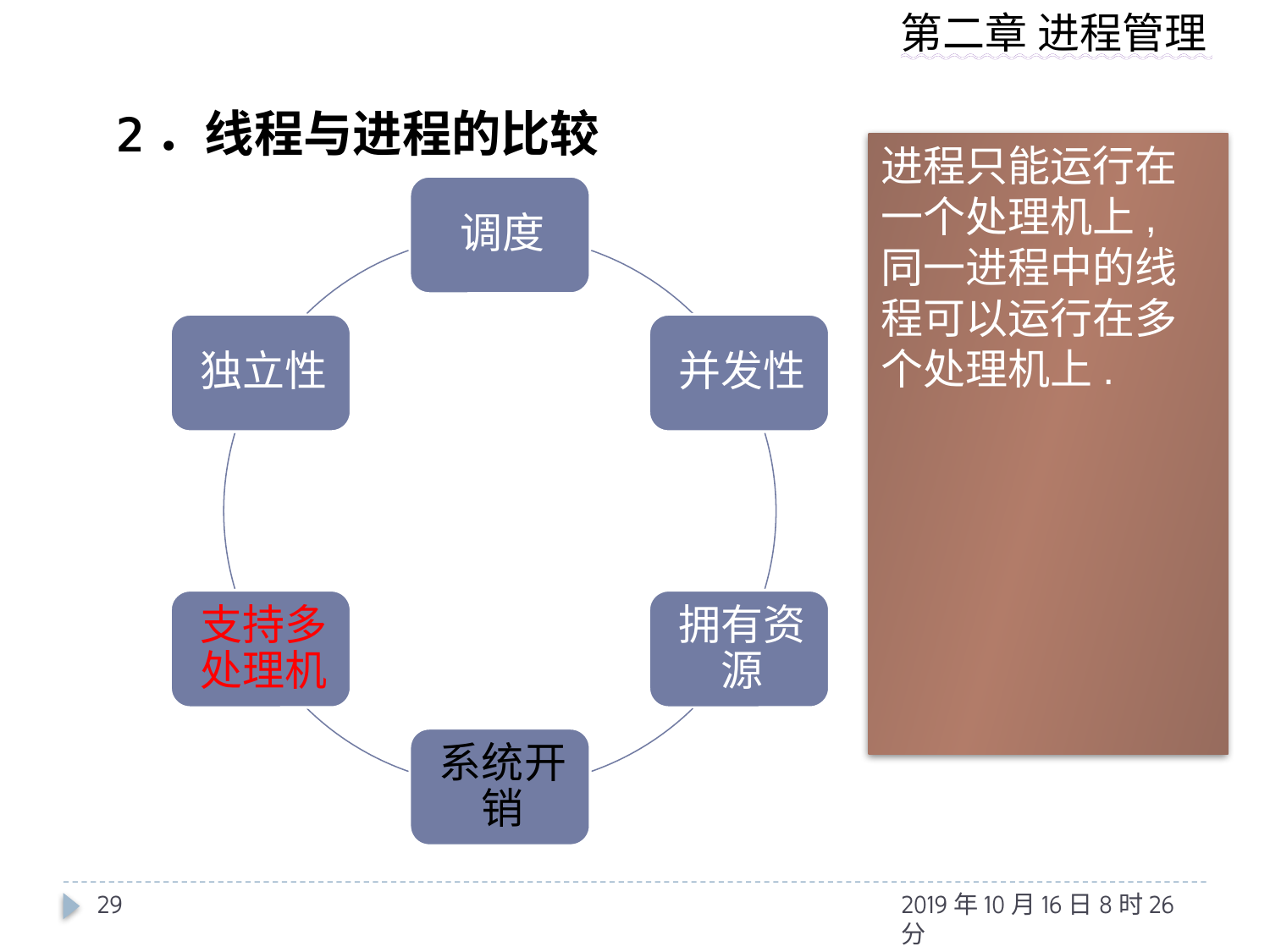

2．线程与进程的比较
进程只能运行在一个处理机上,
同一进程中的线程可以运行在多个处理机上.

调度
并发性
拥有资源
系统开销
支持多处理机
独立性
29
2019年10月16日8时26分